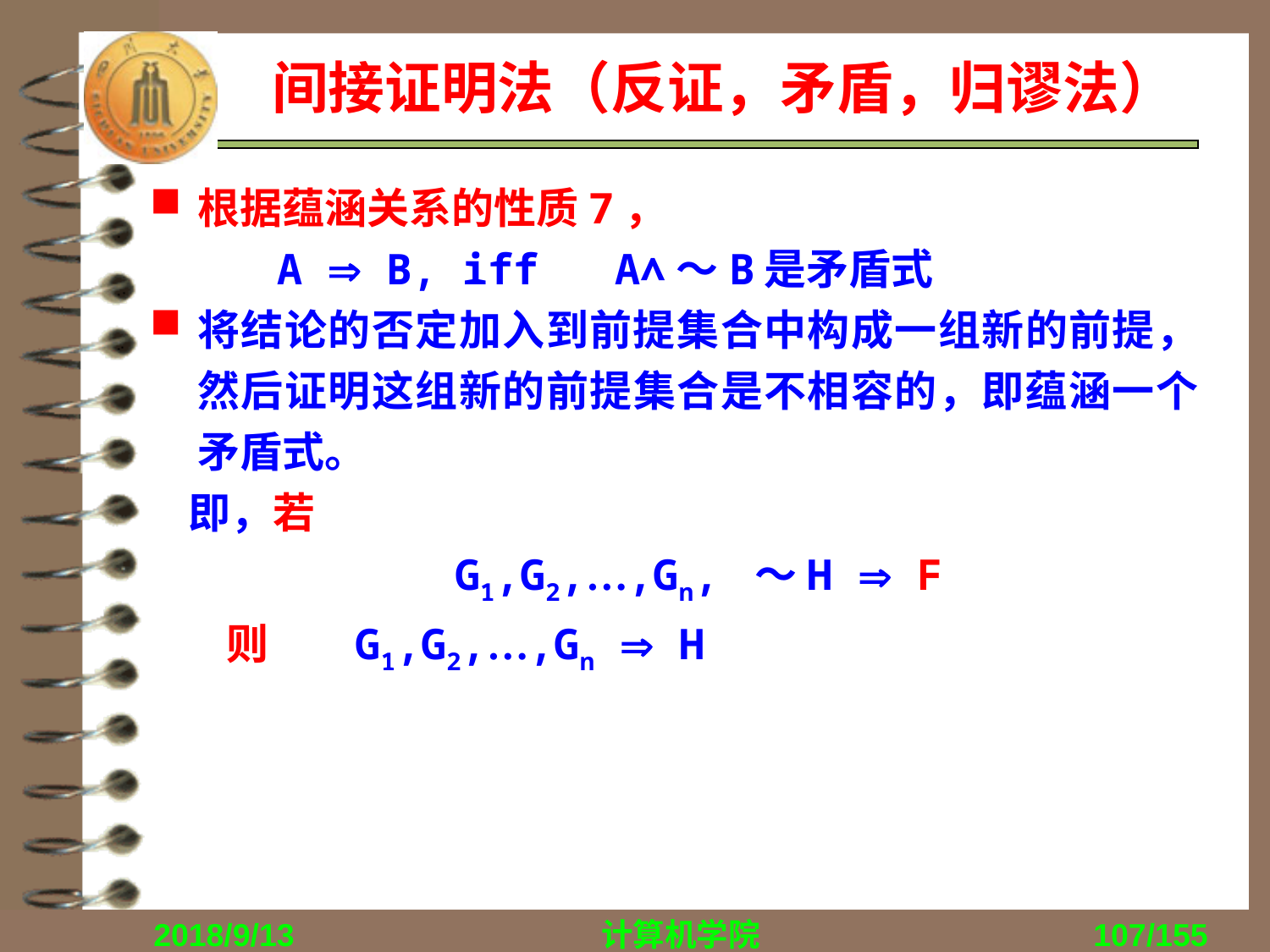

间接证明法（反证，矛盾，归谬法）
根据蕴涵关系的性质7，
     A ⇒ B, iff   A∧～B是矛盾式
将结论的否定加入到前提集合中构成一组新的前提，然后证明这组新的前提集合是不相容的，即蕴涵一个矛盾式。
   即，若
            G1,G2,…,Gn, ～H ⇒ F
       则        G1,G2,…,Gn ⇒ H
2018/9/13
计算机学院
107/155